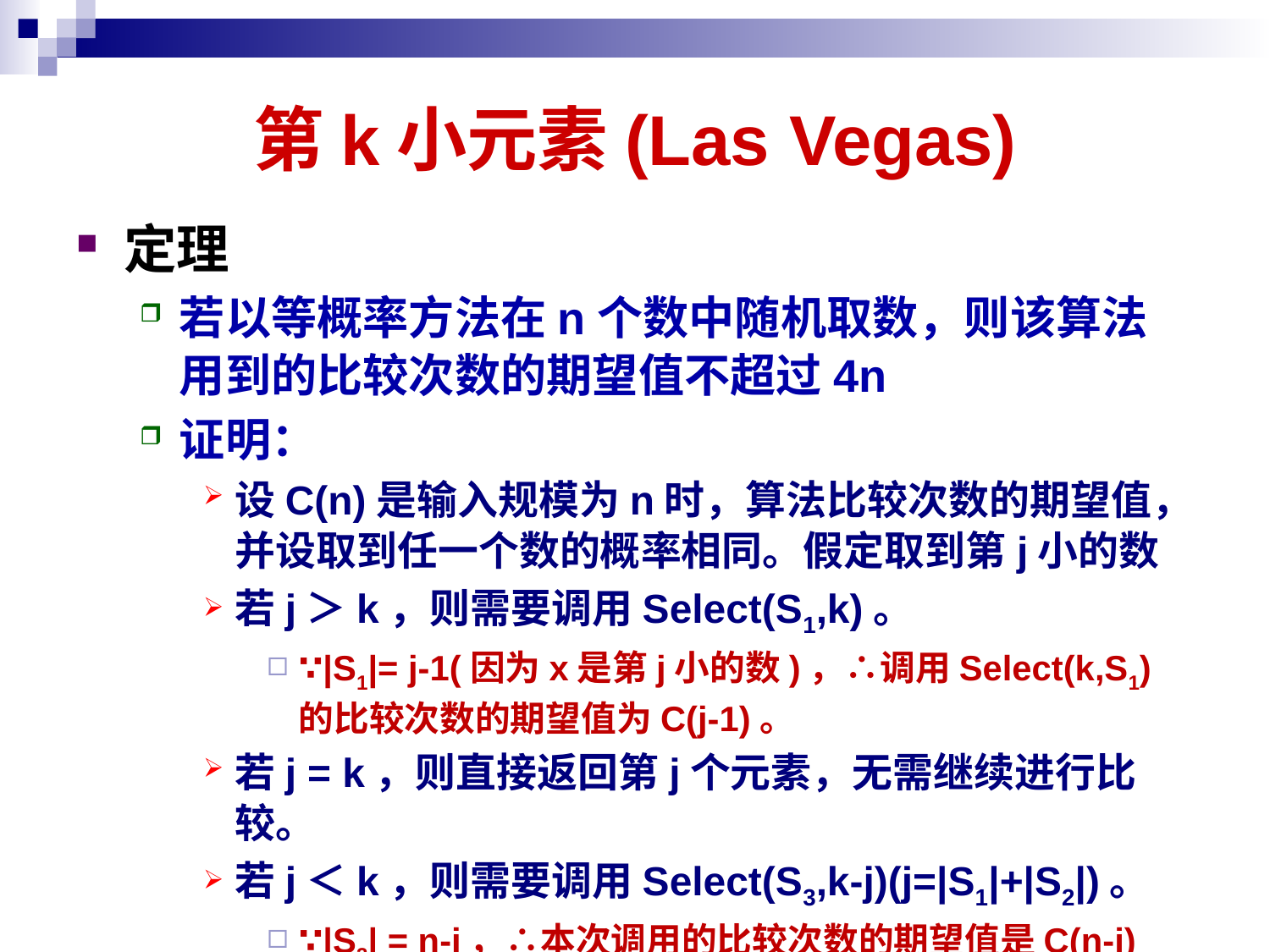

# 第k小元素(Las Vegas)
定理
若以等概率方法在n个数中随机取数，则该算法用到的比较次数的期望值不超过4n
证明：
设C(n)是输入规模为n时，算法比较次数的期望值，并设取到任一个数的概率相同。假定取到第j小的数
若j＞k，则需要调用Select(S1,k)。
∵|S1|= j-1(因为x是第j小的数)，∴调用Select(k,S1)的比较次数的期望值为C(j-1)。
若j = k，则直接返回第j个元素，无需继续进行比较。
若j＜k，则需要调用Select(S3,k-j)(j=|S1|+|S2|)。
∵|S3| = n-j，∴本次调用的比较次数的期望值是C(n-j)